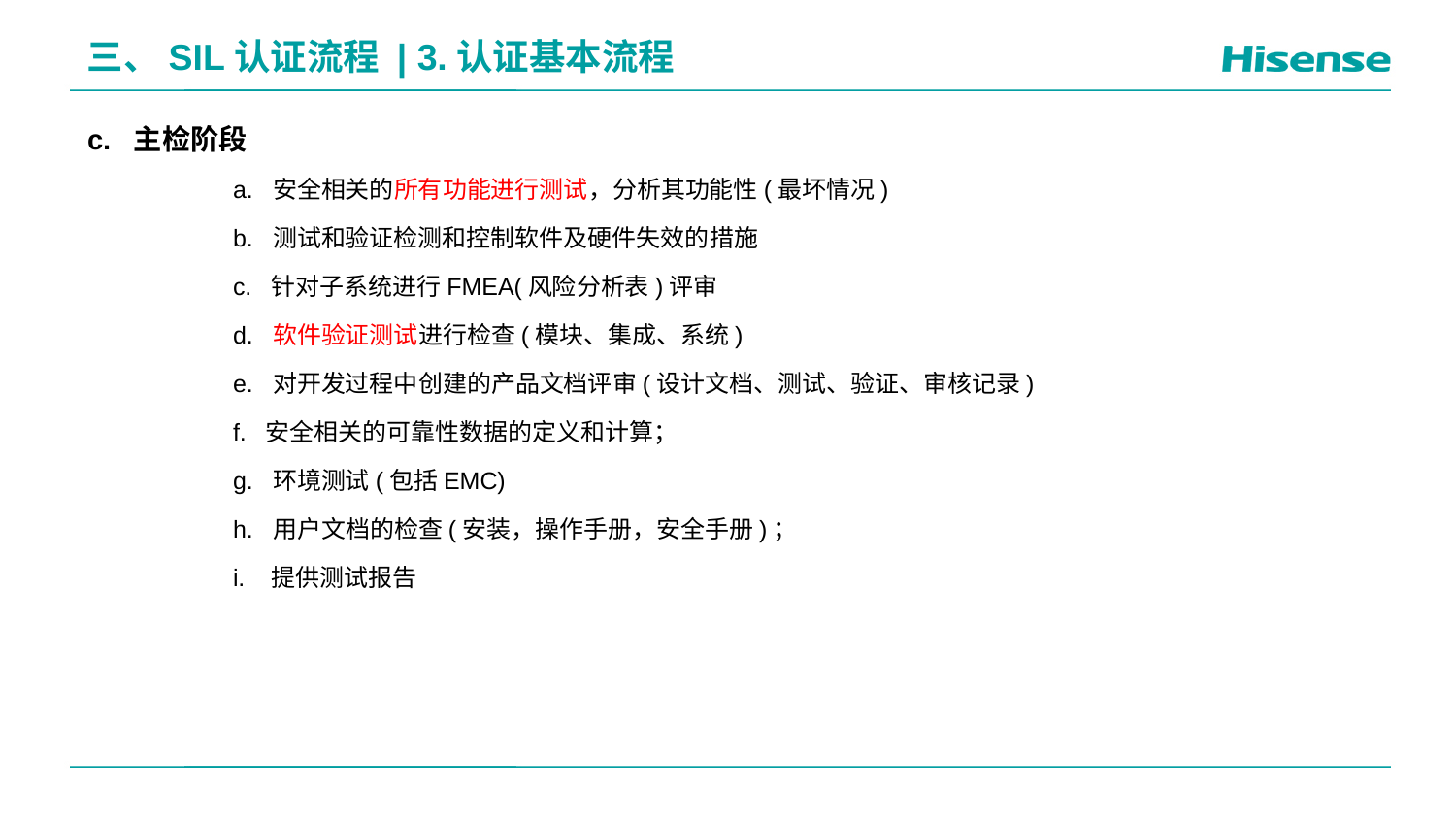

三、SIL认证流程 | 3.认证基本流程
c.  主检阶段
	a.  安全相关的所有功能进行测试，分析其功能性(最坏情况)
	b.  测试和验证检测和控制软件及硬件失效的措施
	c.  针对子系统进行FMEA(风险分析表)评审
	d.  软件验证测试进行检查(模块、集成、系统)
	e.  对开发过程中创建的产品文档评审(设计文档、测试、验证、审核记录)
	f.  安全相关的可靠性数据的定义和计算；
	g.  环境测试(包括EMC)
	h.  用户文档的检查(安装，操作手册，安全手册)；
	i.   提供测试报告